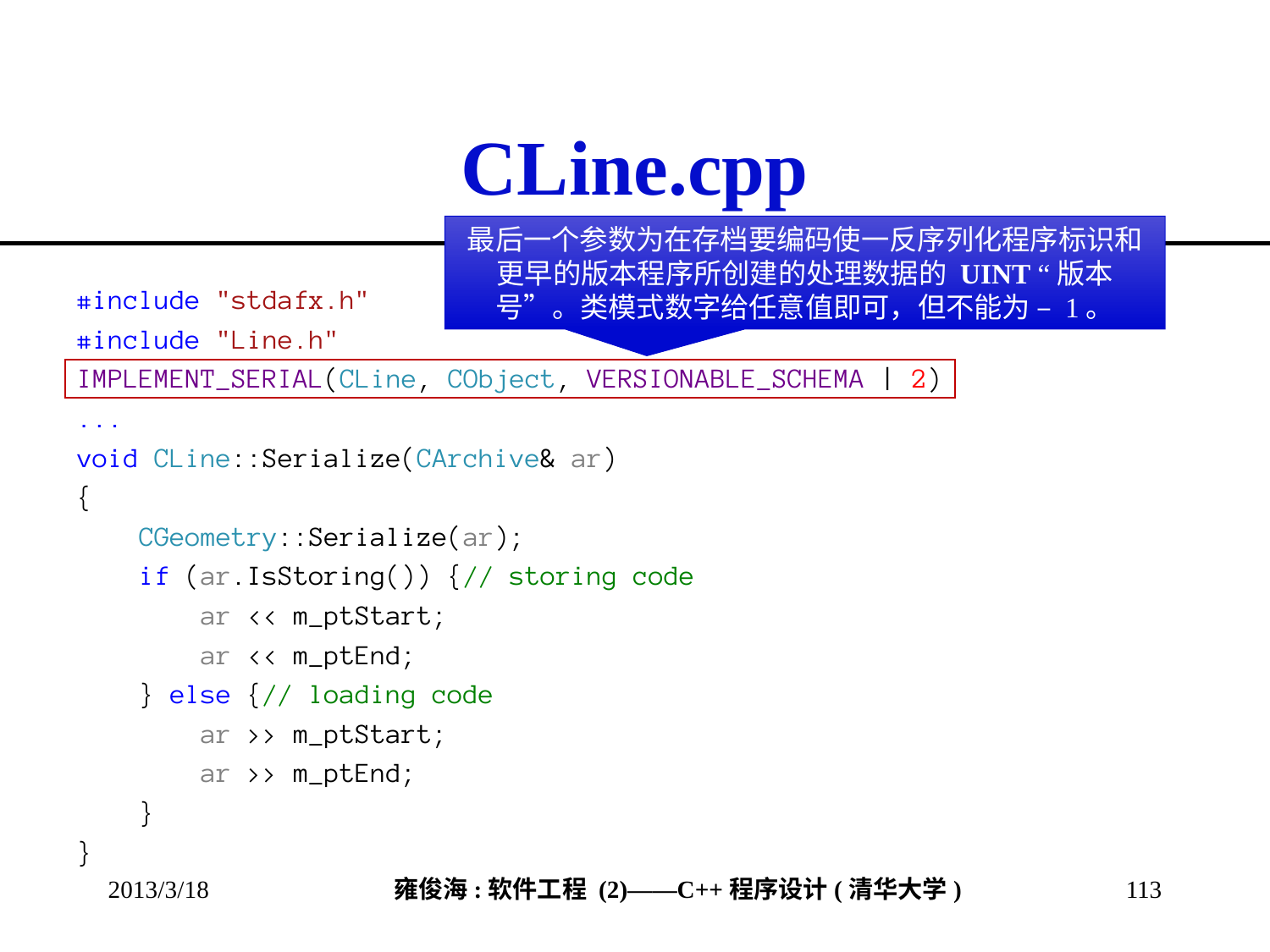

# CLine.cpp
最后一个参数为在存档要编码使一反序列化程序标识和更早的版本程序所创建的处理数据的 UINT “版本号”。类模式数字给任意值即可，但不能为 – 1。
#include "stdafx.h"
#include "Line.h"
IMPLEMENT_SERIAL(CLine, CObject, VERSIONABLE_SCHEMA | 2)
...
void CLine::Serialize(CArchive& ar)
{
    CGeometry::Serialize(ar);
    if (ar.IsStoring()) {// storing code
        ar << m_ptStart;
        ar << m_ptEnd;
    } else {// loading code
        ar >> m_ptStart;
        ar >> m_ptEnd;
    }
}

2013/3/18
113